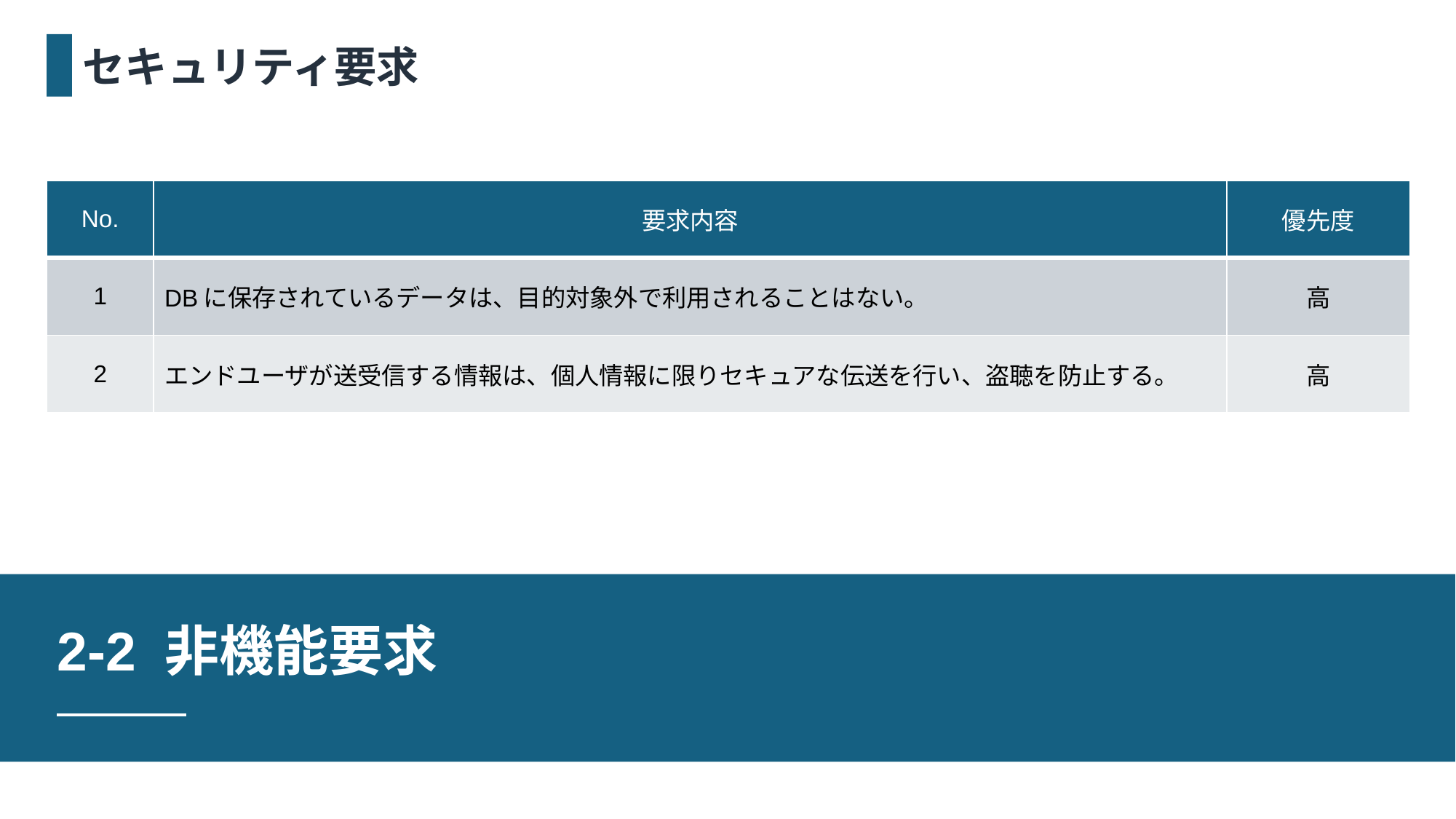

セキュリティ要求
| No. | 要求内容 | 優先度 |
| --- | --- | --- |
| 1 | DBに保存されているデータは、目的対象外で利用されることはない。 | 高 |
| 2 | エンドユーザが送受信する情報は、個人情報に限りセキュアな伝送を行い、盗聴を防止する。 | 高 |

2-2 非機能要求